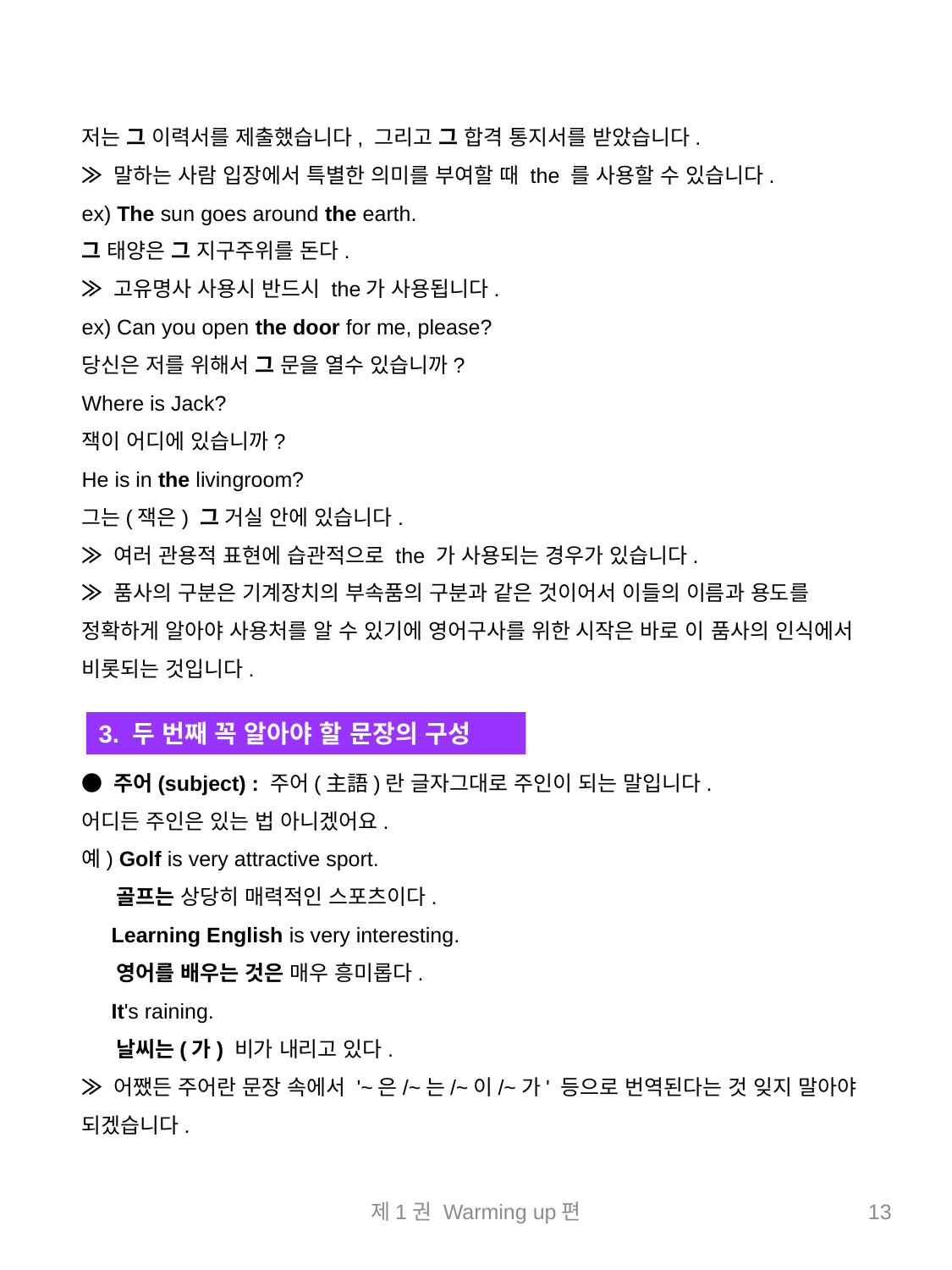

저는 그 이력서를 제출했습니다, 그리고 그 합격 통지서를 받았습니다.
≫ 말하는 사람 입장에서 특별한 의미를 부여할 때 the 를 사용할 수 있습니다.
ex) The sun goes around the earth.
그 태양은 그 지구주위를 돈다.
≫ 고유명사 사용시 반드시 the가 사용됩니다.
ex) Can you open the door for me, please?
당신은 저를 위해서 그 문을 열수 있습니까?
Where is Jack?
잭이 어디에 있습니까?
He is in the livingroom?
그는(잭은) 그 거실 안에 있습니다.
≫ 여러 관용적 표현에 습관적으로 the 가 사용되는 경우가 있습니다.
≫ 품사의 구분은 기계장치의 부속품의 구분과 같은 것이어서 이들의 이름과 용도를 정확하게 알아야 사용처를 알 수 있기에 영어구사를 위한 시작은 바로 이 품사의 인식에서 비롯되는 것입니다.

● 주어(subject) : 주어(主語)란 글자그대로 주인이 되는 말입니다.
어디든 주인은 있는 법 아니겠어요.
예) Golf is very attractive sport.
     골프는 상당히 매력적인 스포츠이다.
     Learning English is very interesting.
     영어를 배우는 것은 매우 흥미롭다.
     It's raining.
     날씨는(가) 비가 내리고 있다.
≫ 어쨌든 주어란 문장 속에서 '~은/~는/~이/~가' 등으로 번역된다는 것 잊지 말아야 되겠습니다.

3. 두 번째 꼭 알아야 할 문장의 구성
제1권 Warming up편
13